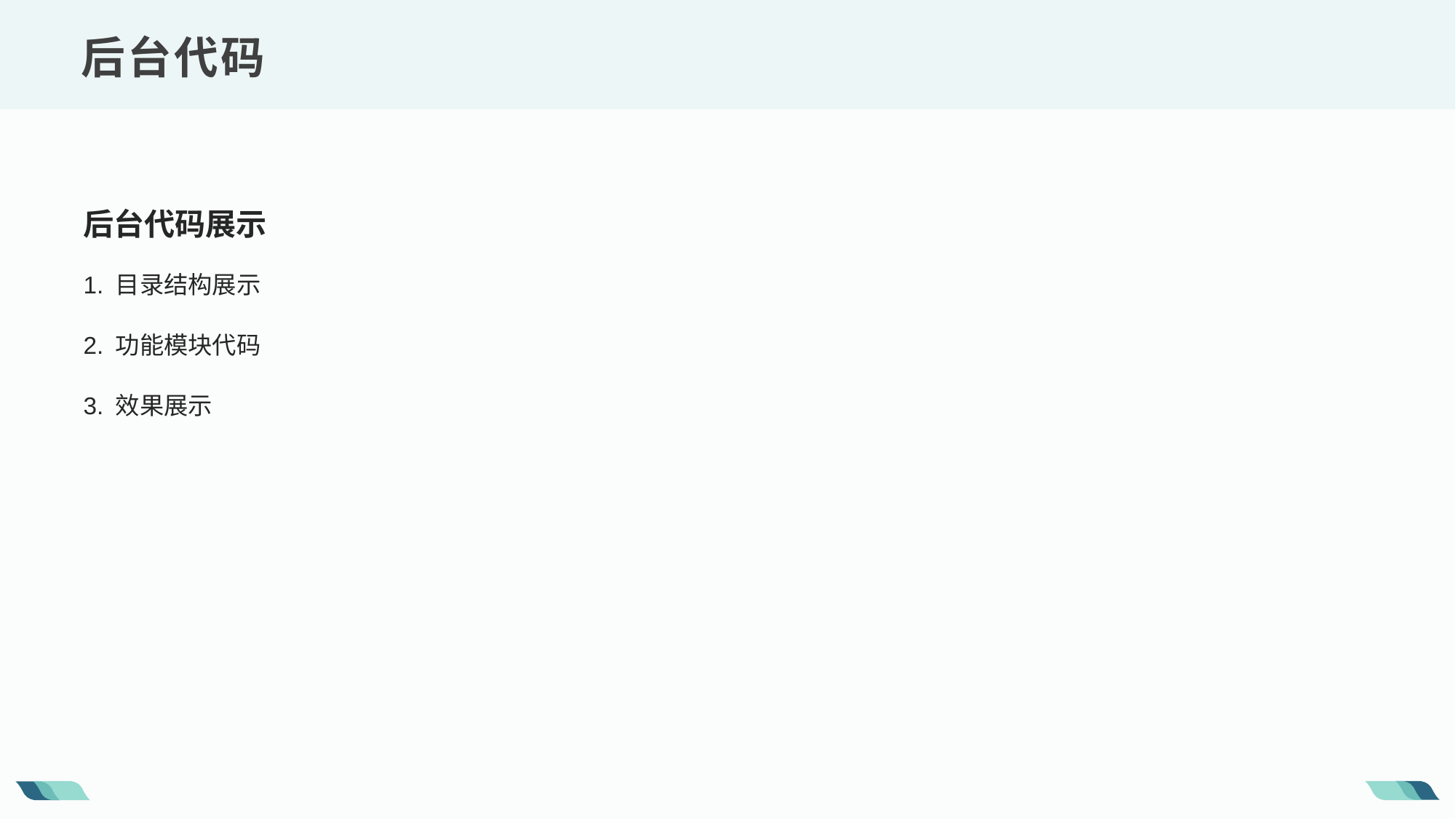

后台代码
后台代码展示
1. 目录结构展示
2. 功能模块代码
3. 效果展示